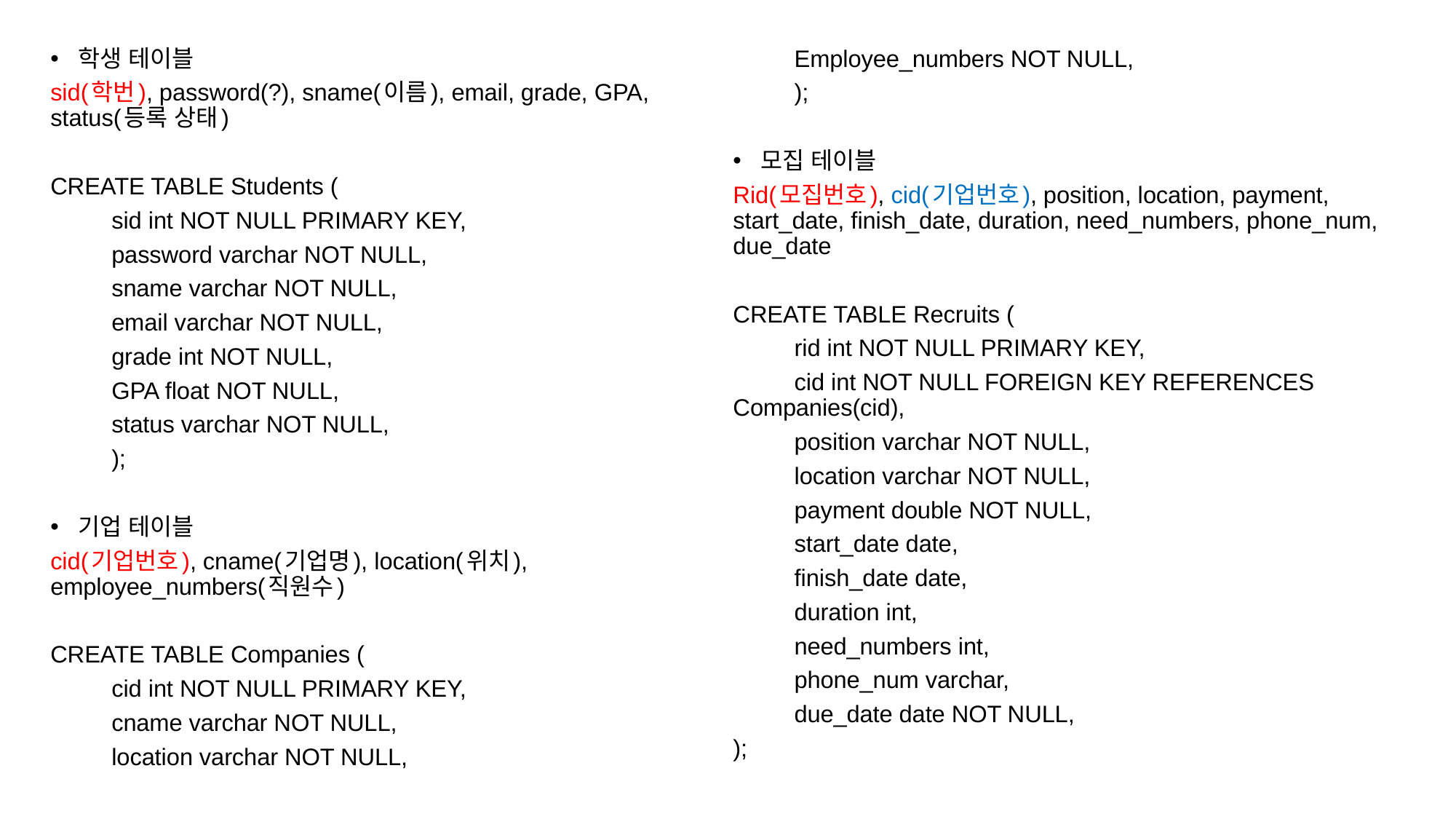

학생 테이블
sid(학번), password(?), sname(이름), email, grade, GPA, status(등록 상태)

CREATE TABLE Students (
	sid int NOT NULL PRIMARY KEY,
	password varchar NOT NULL,
	sname varchar NOT NULL,
	email varchar NOT NULL,
	grade int NOT NULL,
	GPA float NOT NULL,
	status varchar NOT NULL,
	);

기업 테이블
cid(기업번호), cname(기업명), location(위치), employee_numbers(직원수)

CREATE TABLE Companies (
	cid int NOT NULL PRIMARY KEY,
	cname varchar NOT NULL,
	location varchar NOT NULL,
	Employee_numbers NOT NULL,
	);

모집 테이블
Rid(모집번호), cid(기업번호), position, location, payment, start_date, finish_date, duration, need_numbers, phone_num, due_date

CREATE TABLE Recruits (
	rid int NOT NULL PRIMARY KEY,
	cid int NOT NULL FOREIGN KEY REFERENCES Companies(cid),
	position varchar NOT NULL,
	location varchar NOT NULL,
	payment double NOT NULL,
	start_date date,
	finish_date date,
	duration int,
	need_numbers int,
	phone_num varchar,
	due_date date NOT NULL,
);